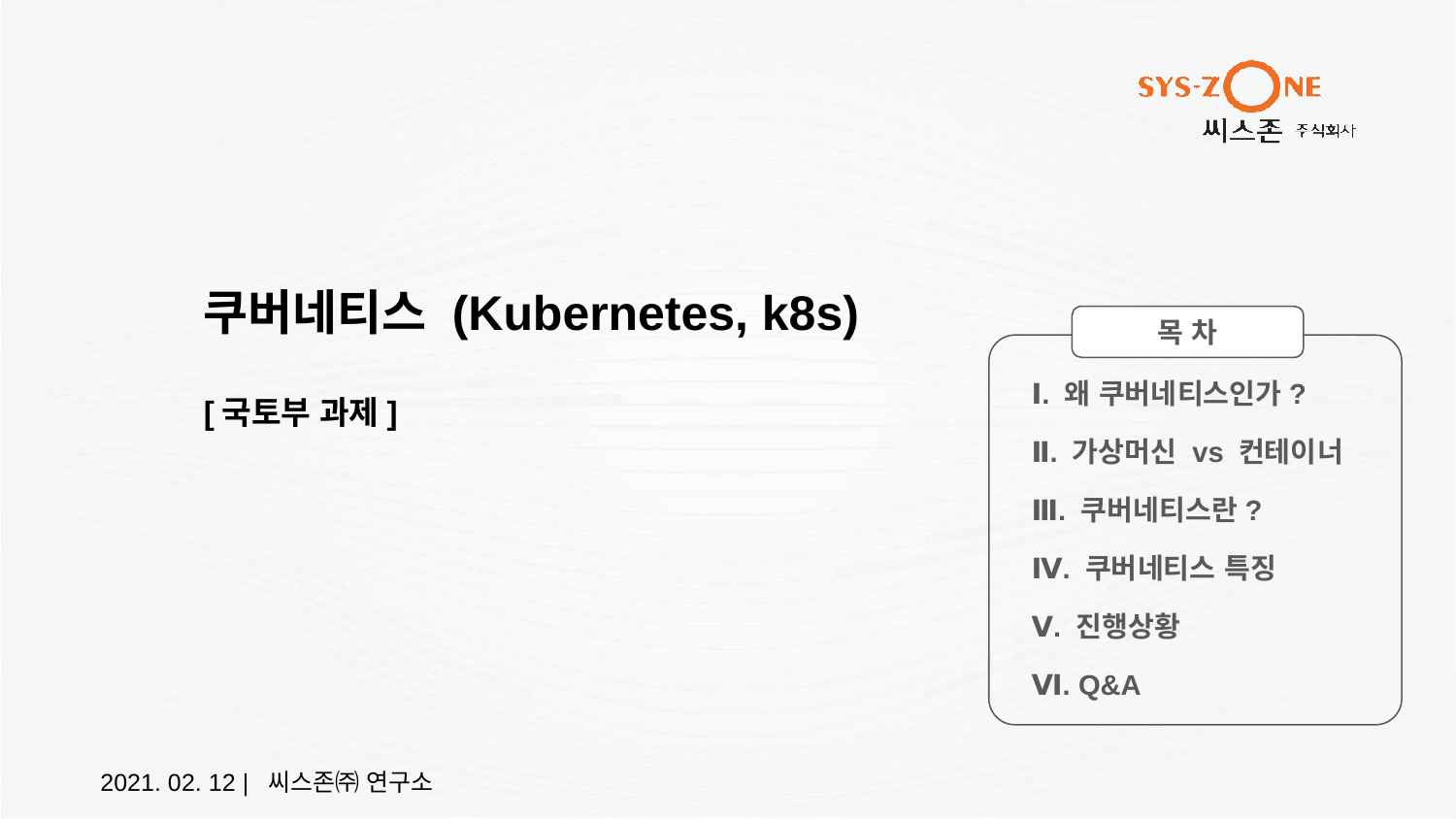

# 쿠버네티스 (Kubernetes, k8s)
목 차

Ⅰ. 왜 쿠버네티스인가?
Ⅱ. 가상머신 vs 컨테이너
Ⅲ. 쿠버네티스란?
Ⅳ. 쿠버네티스 특징
Ⅴ. 진행상황
Ⅵ. Q&A
[국토부 과제]
2021. 02. 12 |  씨스존㈜ 연구소